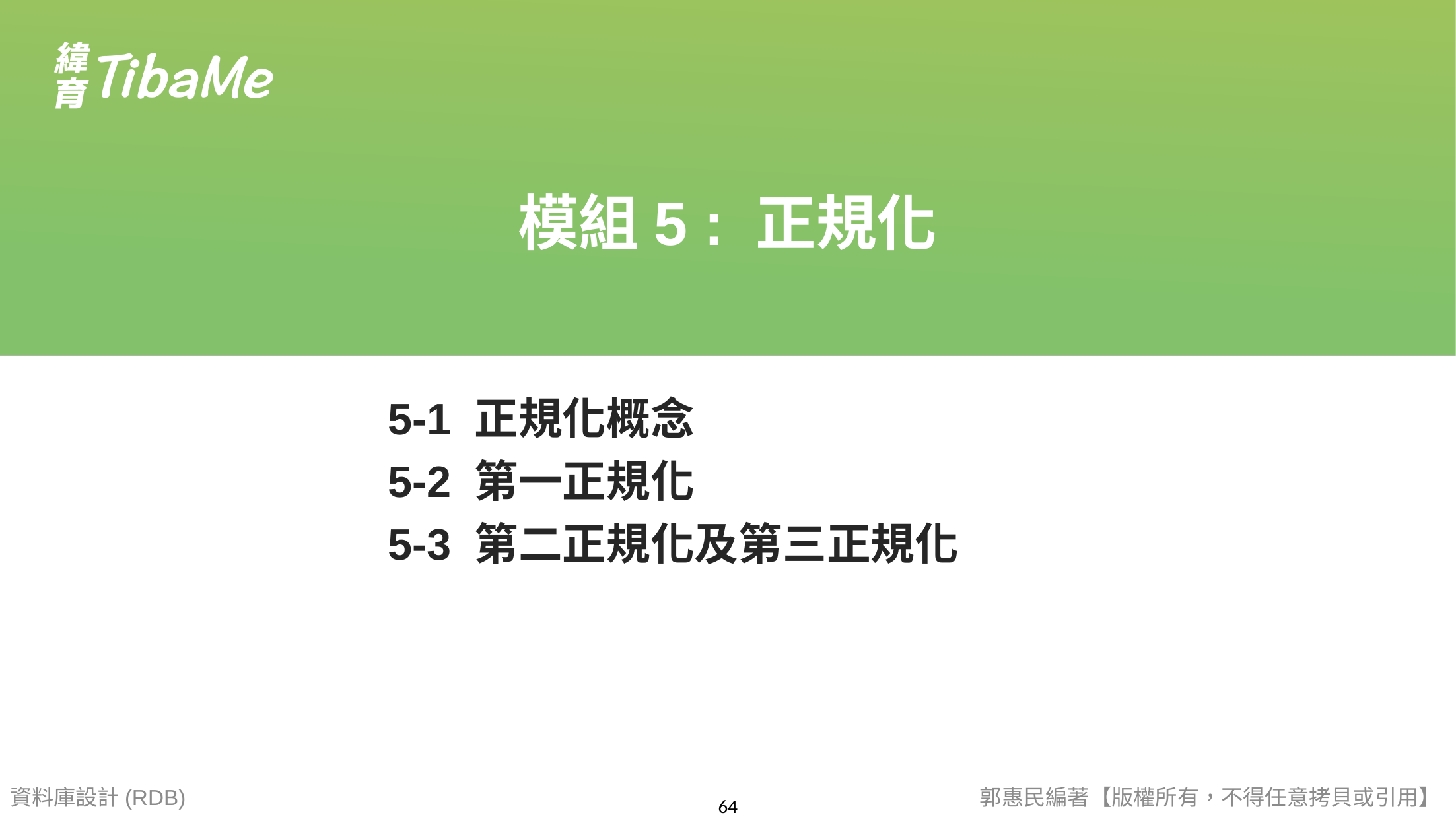

模組5 : 正規化
5-1 正規化概念
5-2 第一正規化
5-3 第二正規化及第三正規化
資料庫設計(RDB)
郭惠民編著【版權所有，不得任意拷貝或引用】